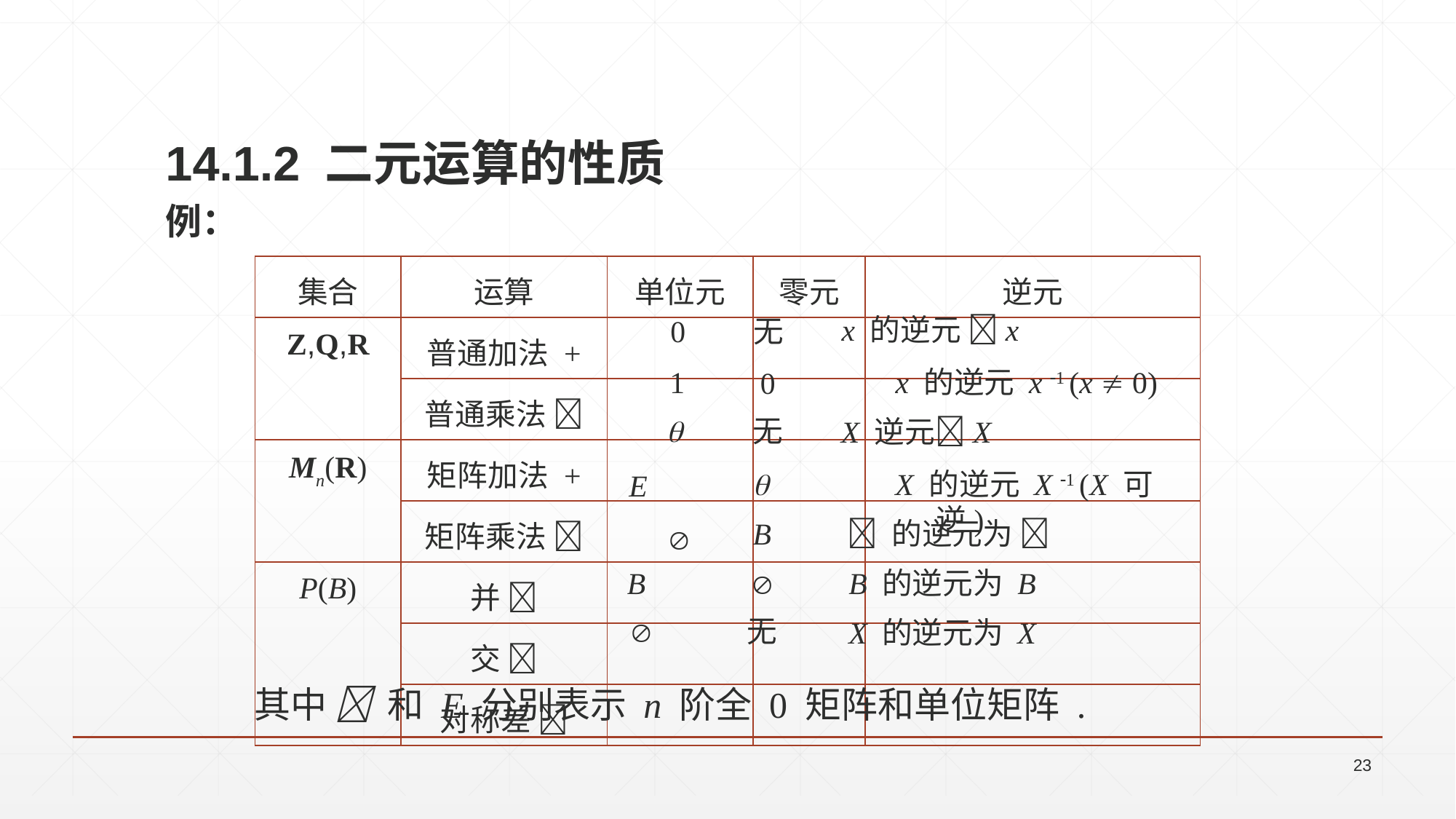

14.1.2 二元运算的性质
# 例：
| 集合 | 运算 | 单位元 | 零元 | 逆元 |
| --- | --- | --- | --- | --- |
| Z,Q,R | 普通加法 + |  |  |  |
|  | 普通乘法 × |  |  |  |
| Mn(R) | 矩阵加法 + |  |  |  |
|  | 矩阵乘法 × |  |  |  |
| P(B) | 并 ∪ |  |  |  |
|  | 交 ∩ |  |  |  |
|  | 对称差 ⊕ |  |  |  |
x 的逆元 −x
0
无
1
x 的逆元 x −1 (x ≠ 0)
0
θ
无
X 逆元−X
X 的逆元 X −1 (X 可逆)
θ
E
B
∅ 的逆元为 ∅
∅
B
∅
B 的逆元为 B
∅
无
X 的逆元为 X
其中 θ  和 E 分别表示 n 阶全 0 矩阵和单位矩阵 .
23